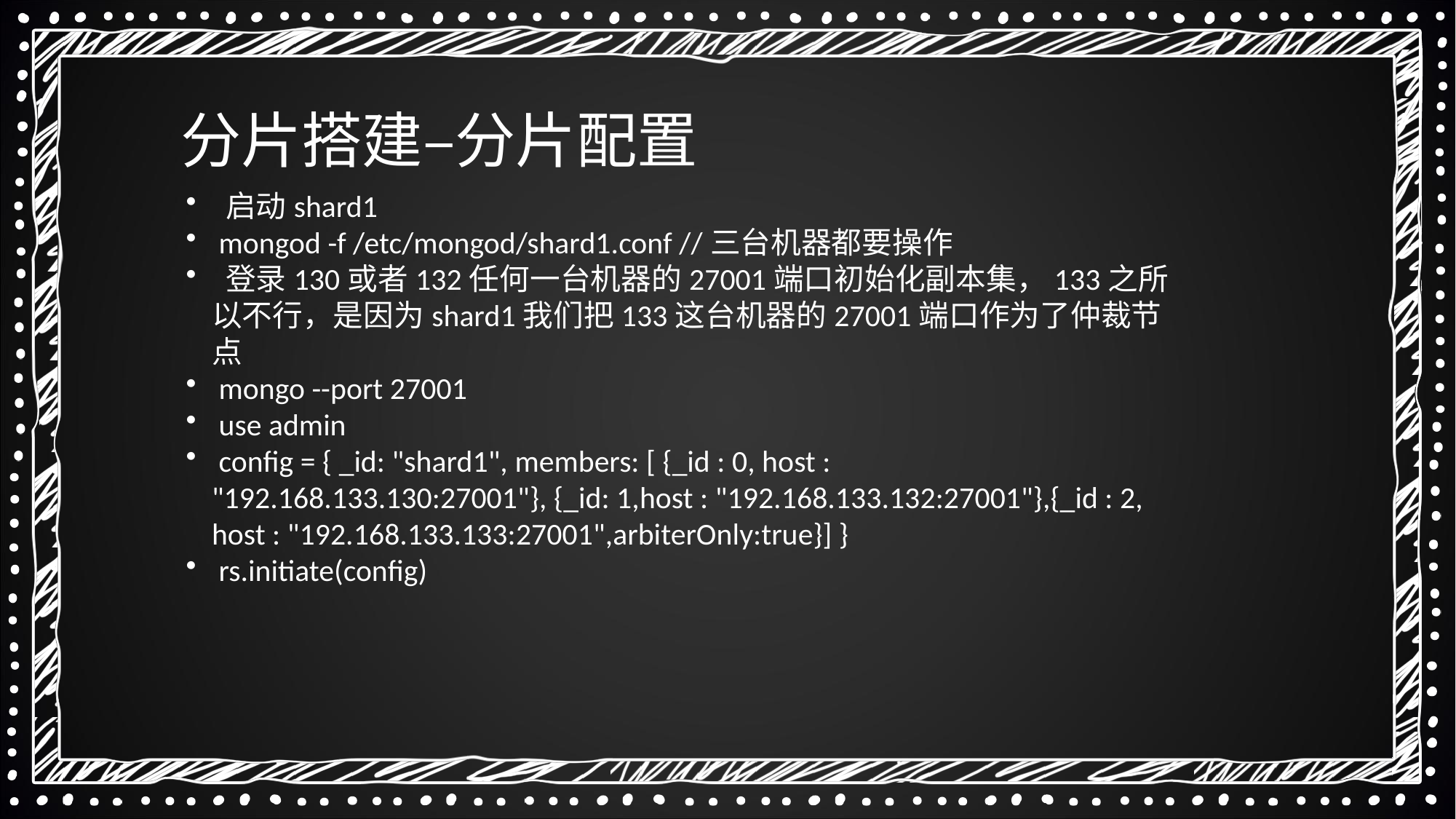

分片搭建–分片配置
 启动shard1
 mongod -f /etc/mongod/shard1.conf //三台机器都要操作
 登录130或者132任何一台机器的27001端口初始化副本集，133之所以不行，是因为shard1我们把133这台机器的27001端口作为了仲裁节点
 mongo --port 27001
 use admin
 config = { _id: "shard1", members: [ {_id : 0, host : "192.168.133.130:27001"}, {_id: 1,host : "192.168.133.132:27001"},{_id : 2, host : "192.168.133.133:27001",arbiterOnly:true}] }
 rs.initiate(config)